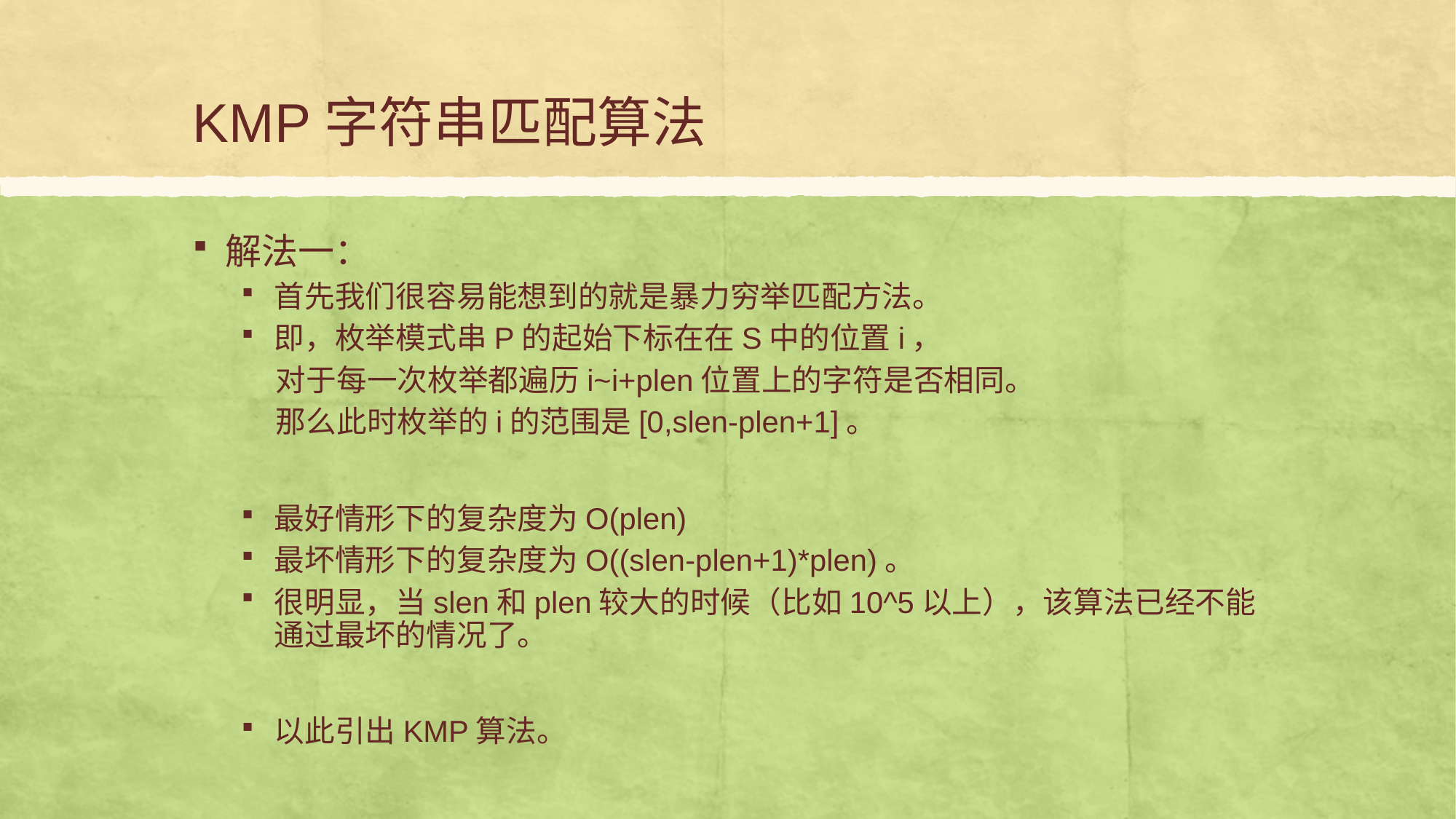

# KMP字符串匹配算法
解法一：
首先我们很容易能想到的就是暴力穷举匹配方法。
即，枚举模式串P的起始下标在在S中的位置i，
    对于每一次枚举都遍历i~i+plen位置上的字符是否相同。
    那么此时枚举的i的范围是[0,slen-plen+1]。

最好情形下的复杂度为O(plen)
最坏情形下的复杂度为O((slen-plen+1)*plen)。
很明显，当slen和plen较大的时候（比如10^5以上），该算法已经不能通过最坏的情况了。

以此引出KMP算法。